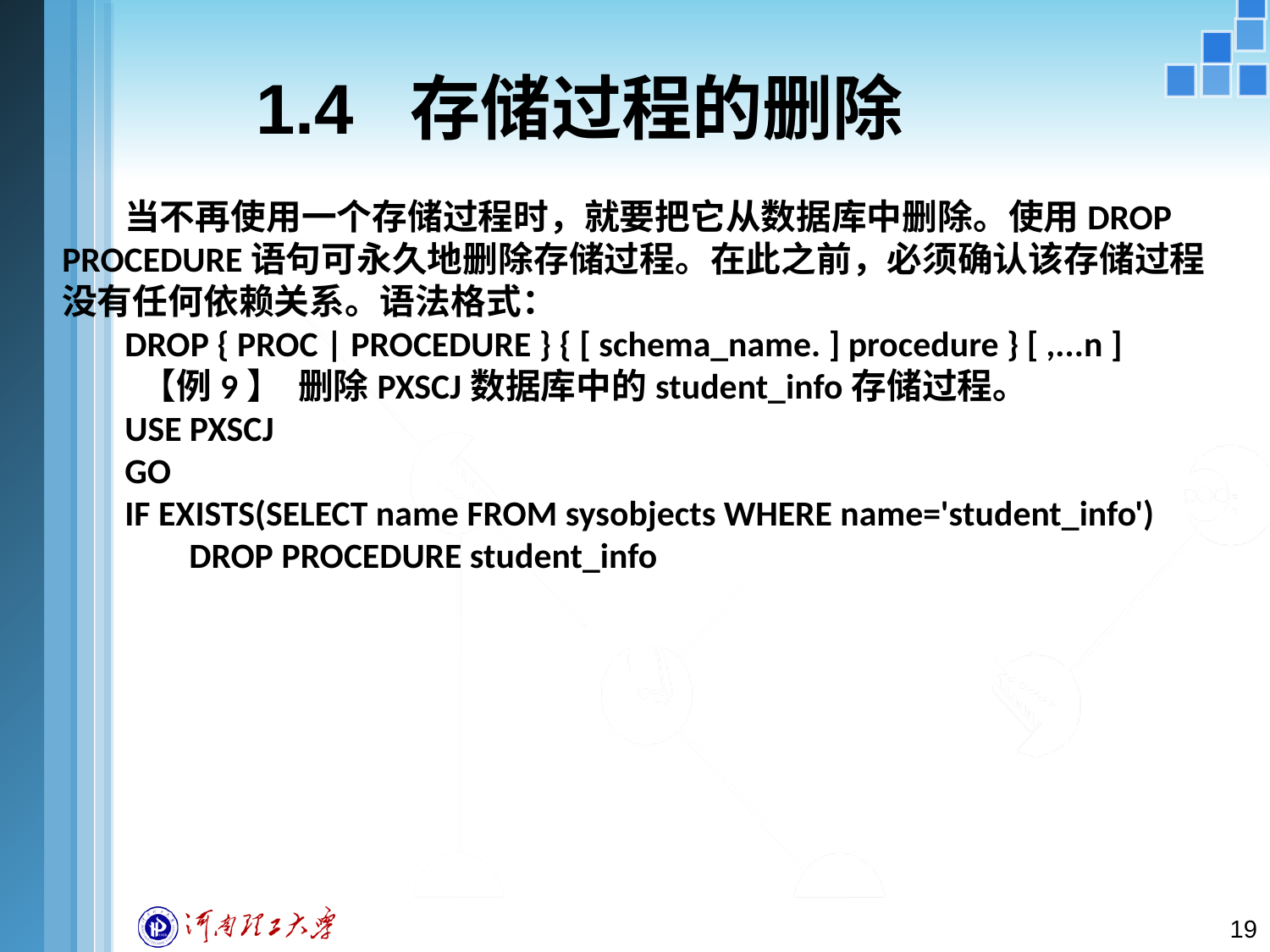

# 1.4  存储过程的删除
当不再使用一个存储过程时，就要把它从数据库中删除。使用DROP PROCEDURE语句可永久地删除存储过程。在此之前，必须确认该存储过程没有任何依赖关系。语法格式：
DROP { PROC | PROCEDURE } { [ schema_name. ] procedure } [ ,...n ]
 【例9】  删除PXSCJ数据库中的student_info存储过程。
USE PXSCJ
GO
IF EXISTS(SELECT name FROM sysobjects WHERE name='student_info')
	DROP PROCEDURE student_info